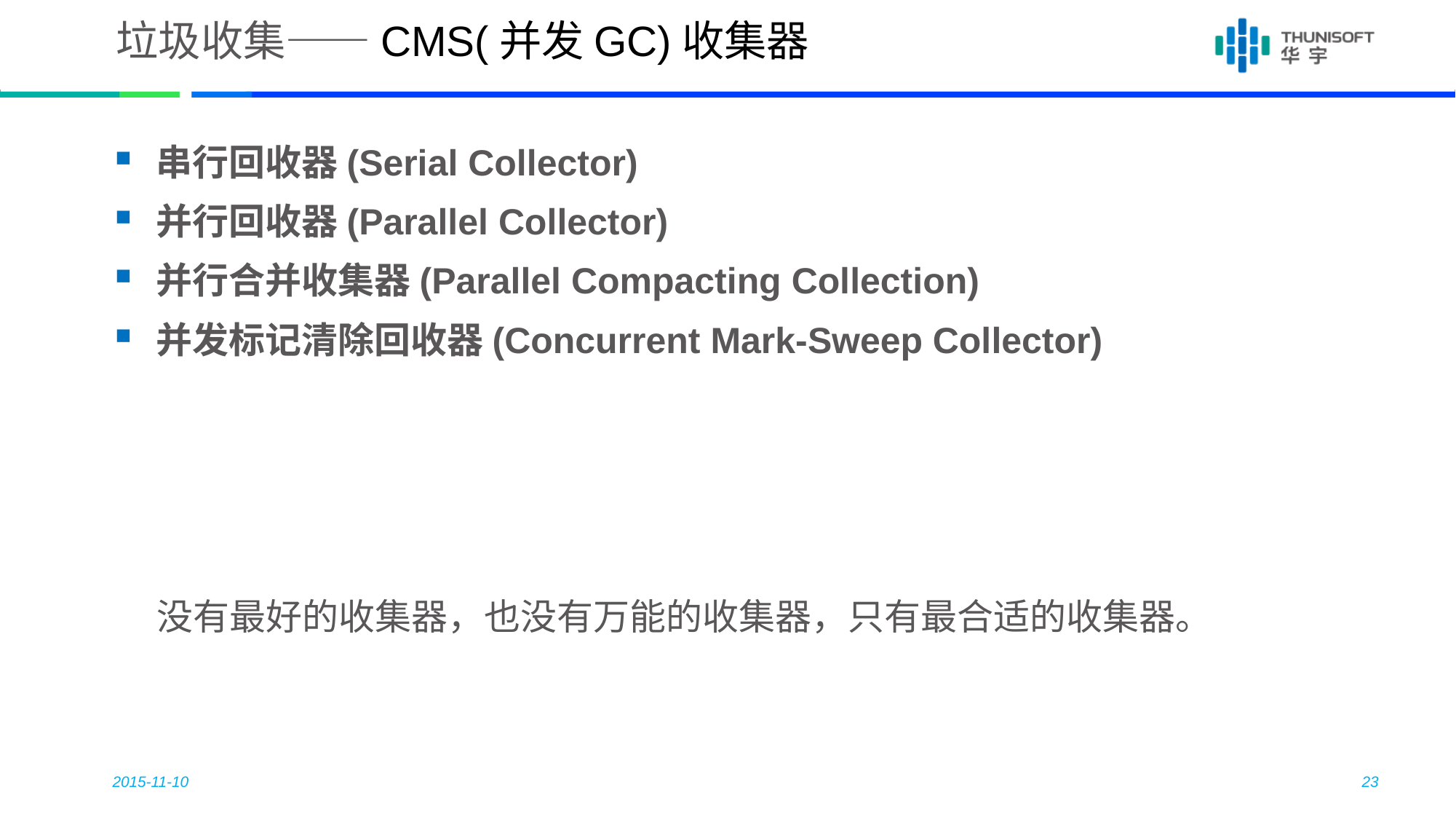

# 垃圾收集——CMS(并发GC)收集器
串行回收器(Serial Collector)
并行回收器(Parallel Collector)
并行合并收集器(Parallel Compacting Collection)
并发标记清除回收器(Concurrent Mark-Sweep Collector)
没有最好的收集器，也没有万能的收集器，只有最合适的收集器。

2015-11-10
23